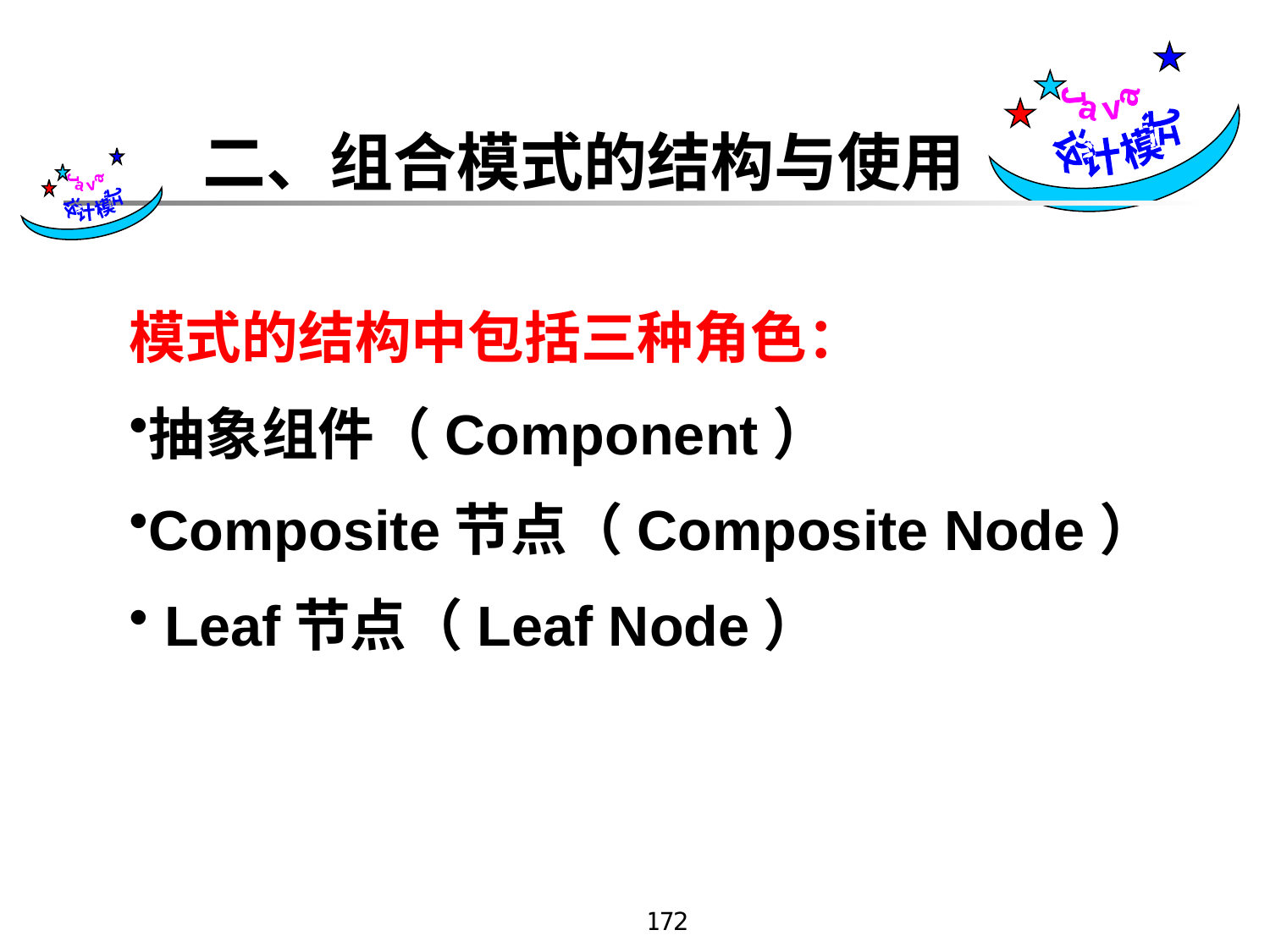

Java
设计模式

二、组合模式的结构与使用

  Java
设计模式

模式的结构中包括三种角色：
抽象组件（Component）
Composite节点（Composite Node）
 Leaf节点（Leaf Node）

172